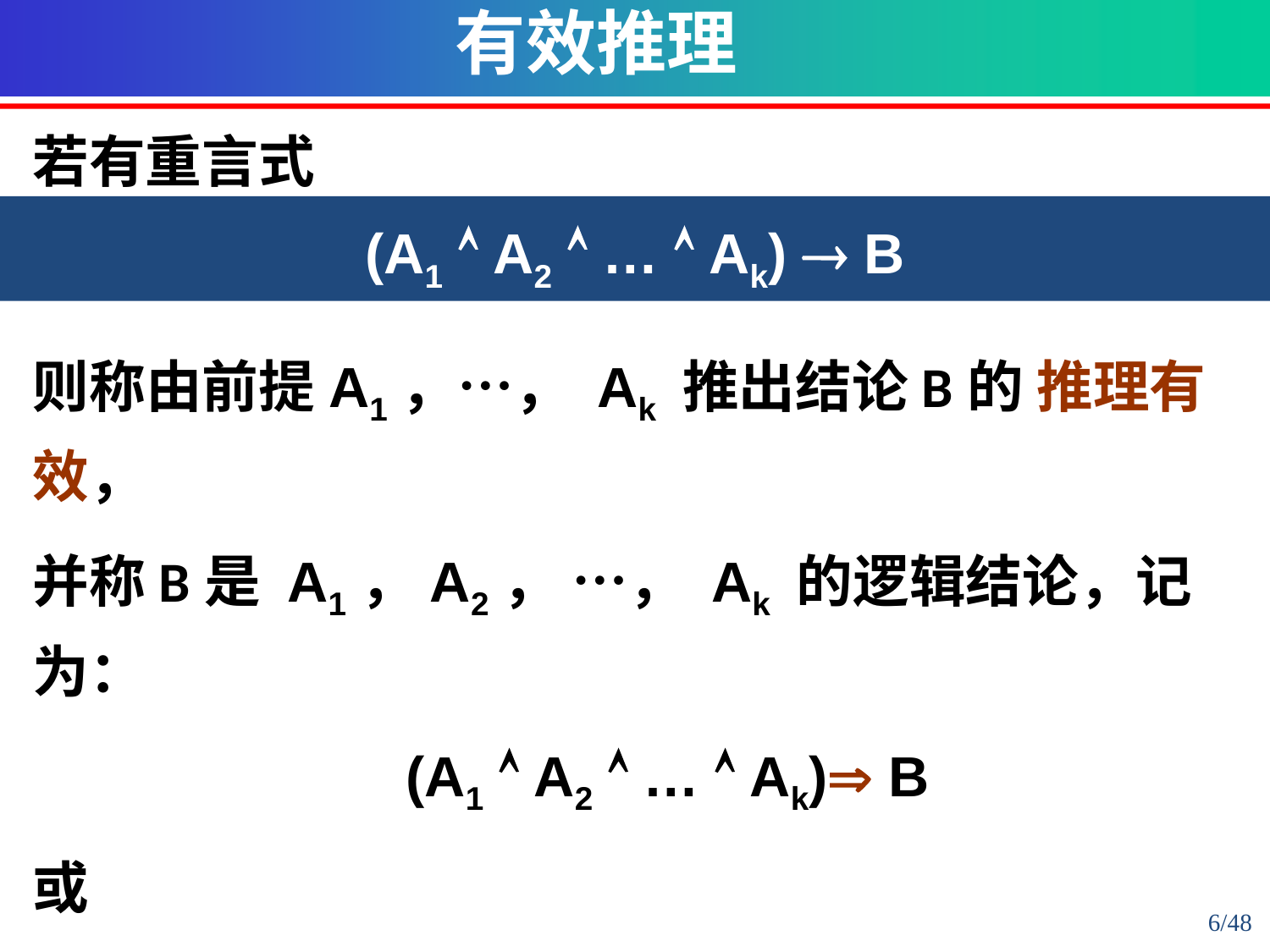

有效推理
若有重言式

则称由前提A1，…， Ak 推出结论B的 推理有效，
并称B是 A1，A2， …， Ak 的逻辑结论，记为：
(A1 ∧ A2 ∧ … ∧ Ak)⇒ B
或
A1，A2， …， Ak ┣ B

(A1 ∧ A2 ∧ … ∧ Ak) → B
6/48